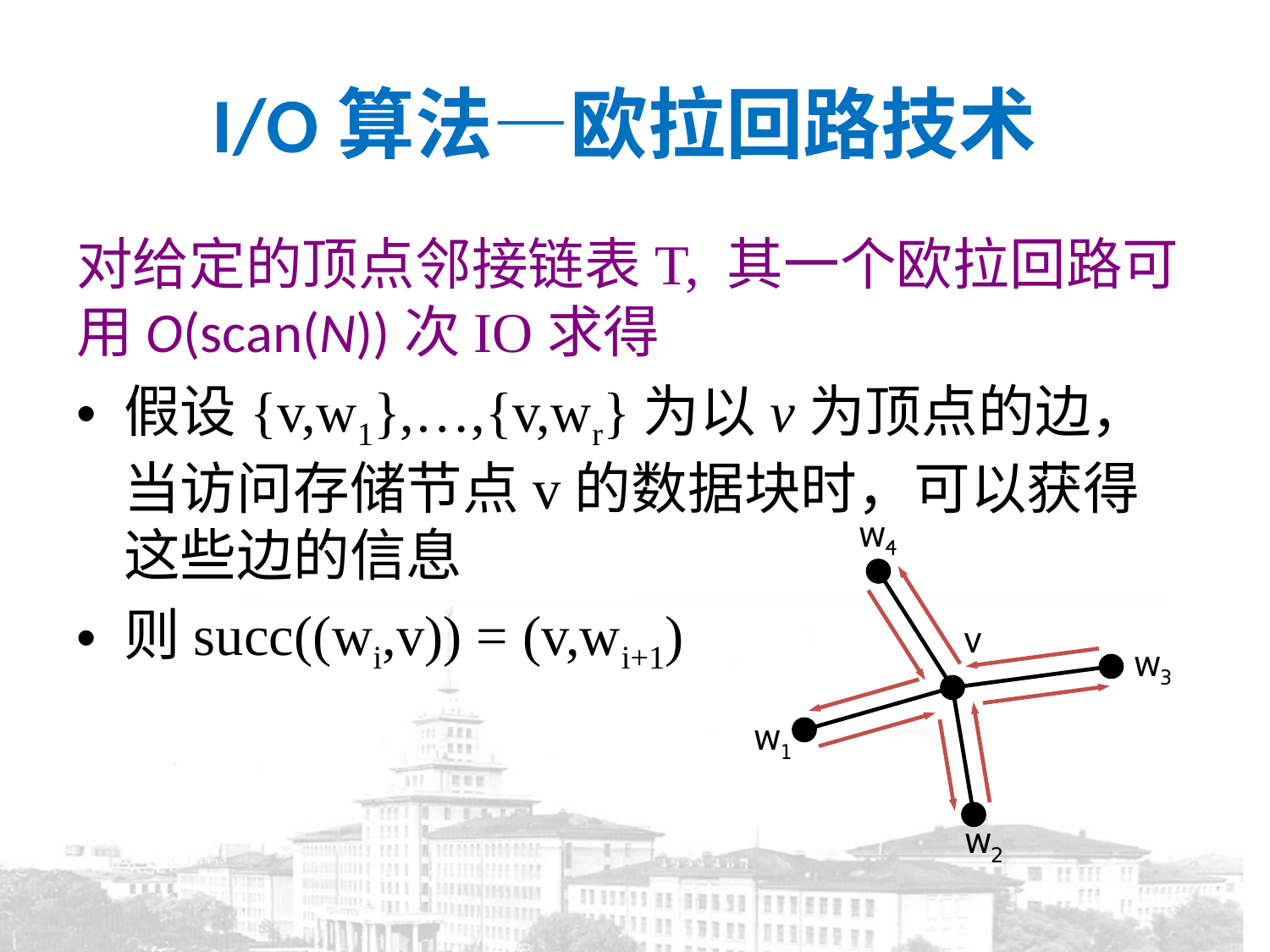

# I/O算法—欧拉回路技术
对给定的顶点邻接链表T, 其一个欧拉回路可用O(scan(N))次IO求得
假设{v,w1},…,{v,wr}为以v为顶点的边，当访问存储节点v的数据块时，可以获得这些边的信息
则succ((wi,v)) = (v,wi+1)
w4

v
w3

w1

w2